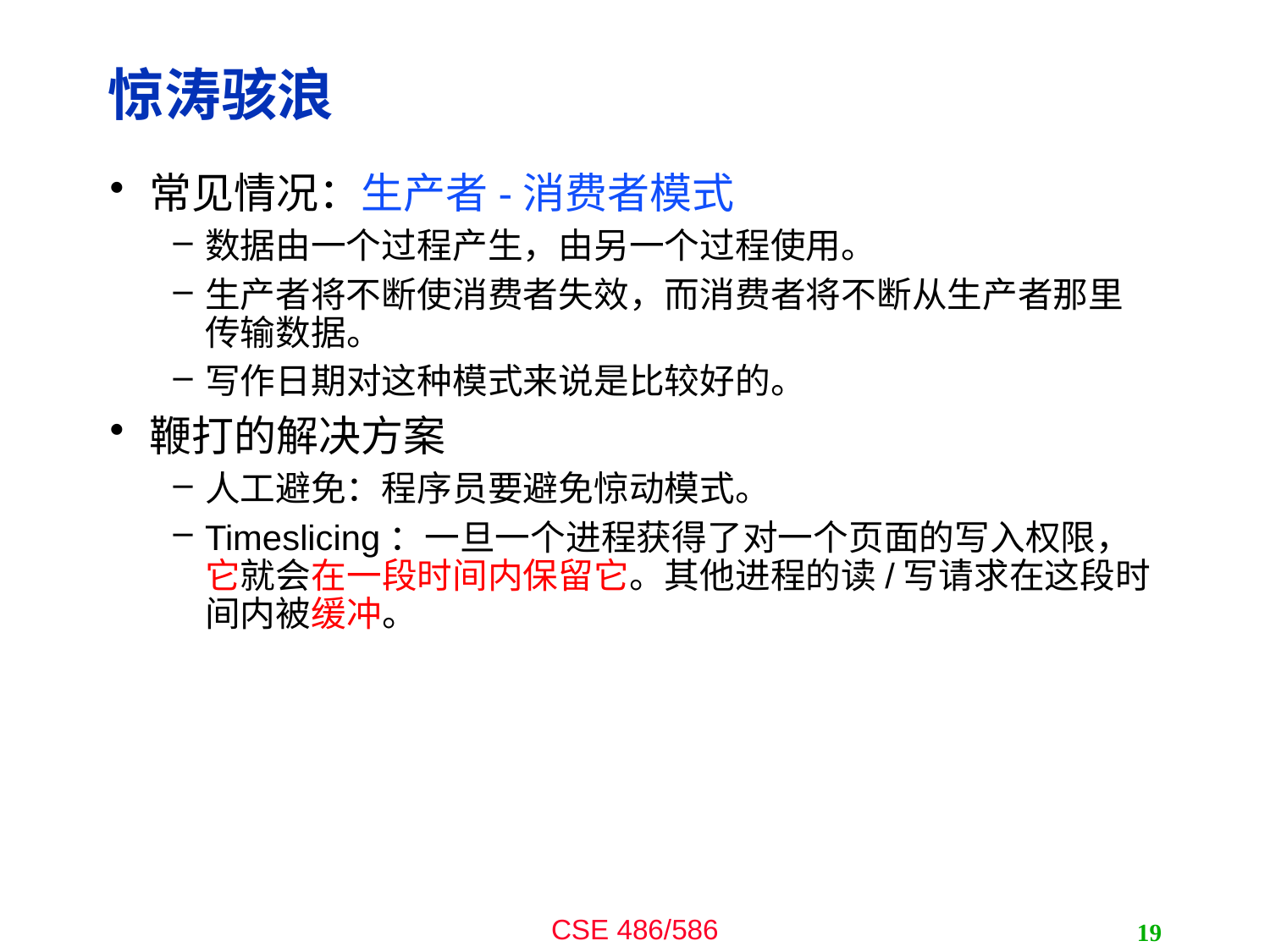

# 惊涛骇浪
常见情况：生产者-消费者模式
数据由一个过程产生，由另一个过程使用。
生产者将不断使消费者失效，而消费者将不断从生产者那里传输数据。
写作日期对这种模式来说是比较好的。
鞭打的解决方案
人工避免：程序员要避免惊动模式。
Timeslicing：一旦一个进程获得了对一个页面的写入权限，它就会在一段时间内保留它。其他进程的读/写请求在这段时间内被缓冲。
19